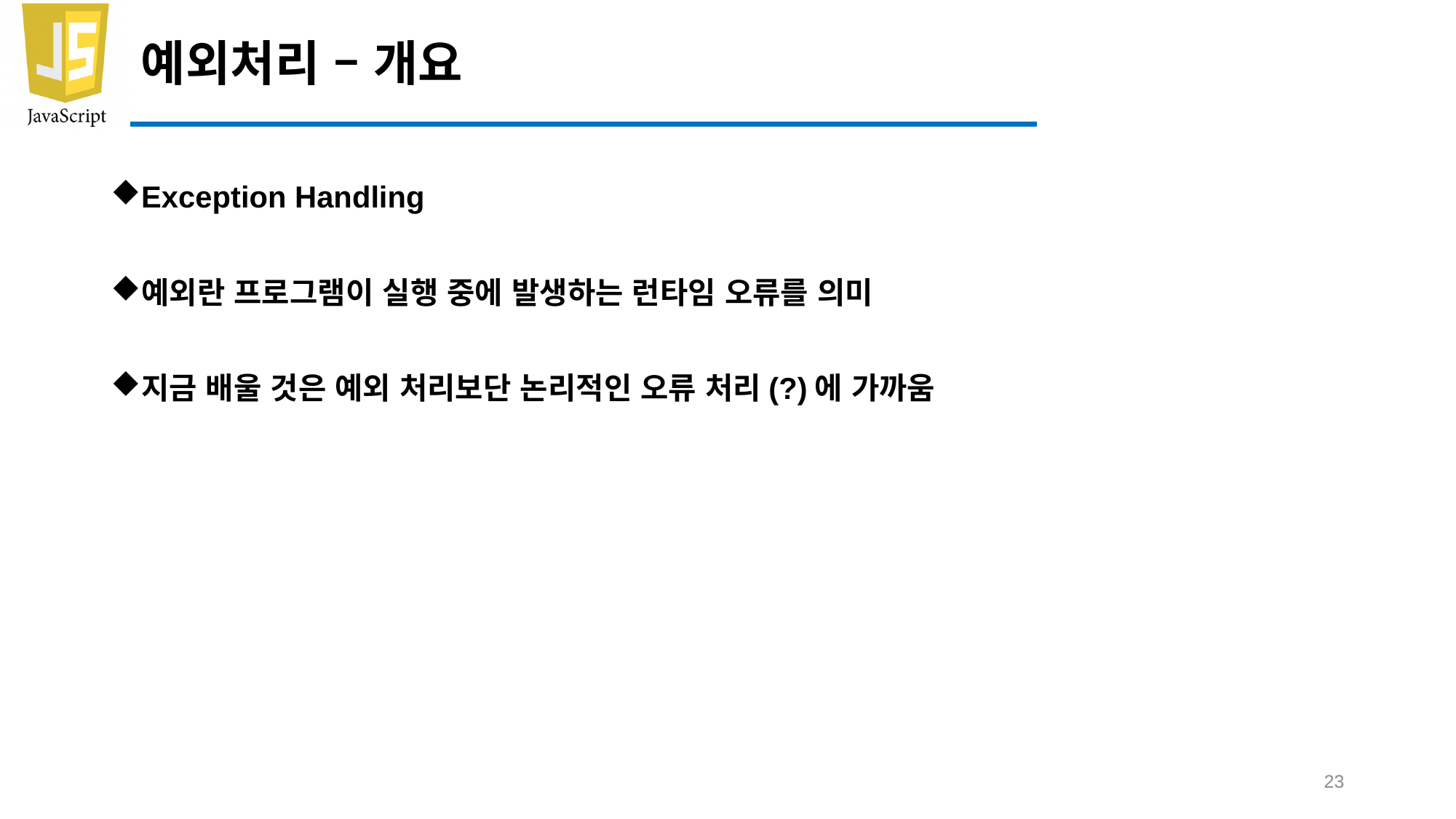

# 예외처리 – 개요
Exception Handling

예외란 프로그램이 실행 중에 발생하는 런타임 오류를 의미

지금 배울 것은 예외 처리보단 논리적인 오류 처리(?)에 가까움
23